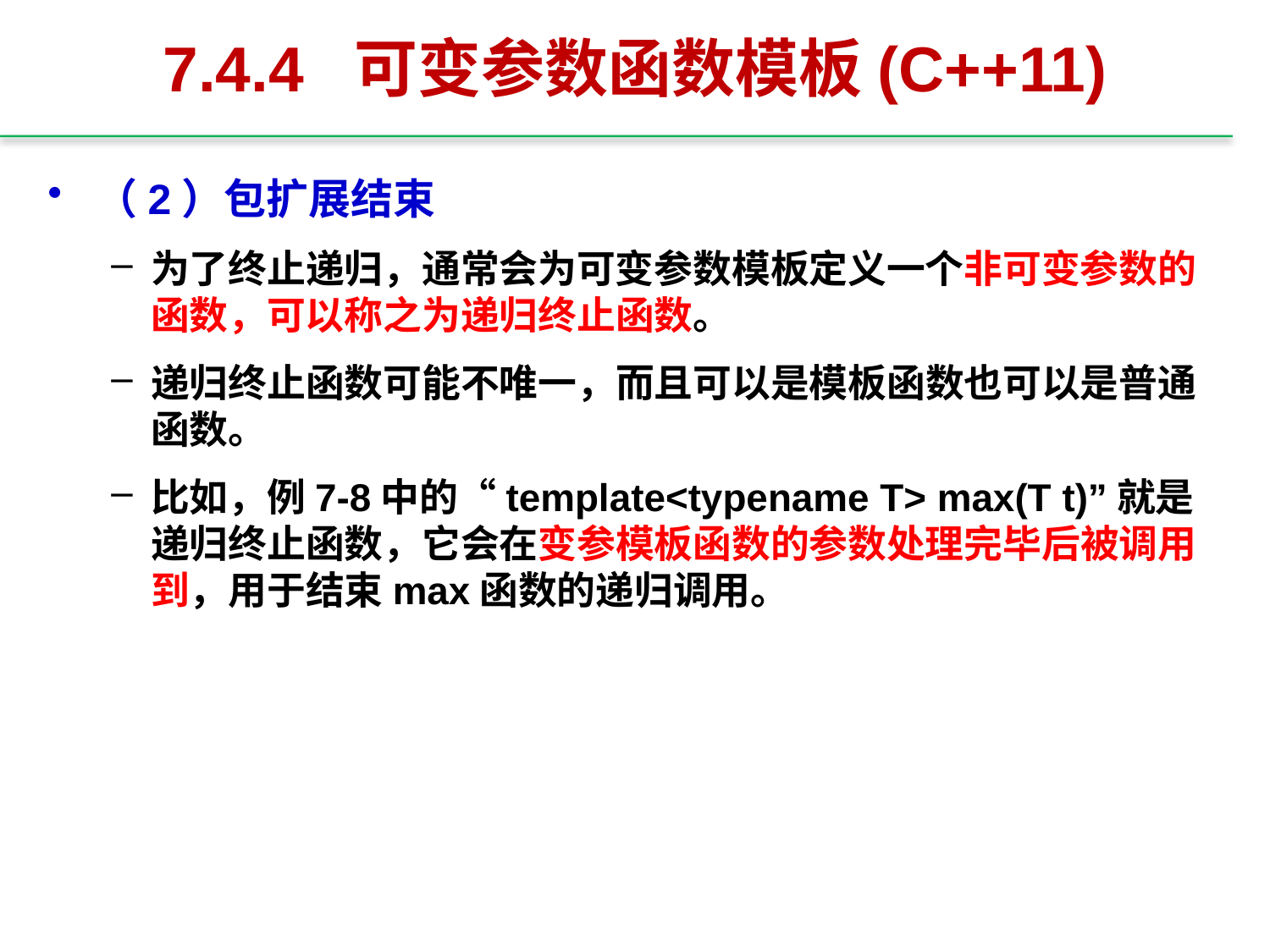

# 7.4.4  可变参数函数模板(C++11)
（2）包扩展结束
为了终止递归，通常会为可变参数模板定义一个非可变参数的函数，可以称之为递归终止函数。
递归终止函数可能不唯一，而且可以是模板函数也可以是普通函数。
比如，例7-8中的“template<typename T> max(T t)”就是递归终止函数，它会在变参模板函数的参数处理完毕后被调用到，用于结束max函数的递归调用。